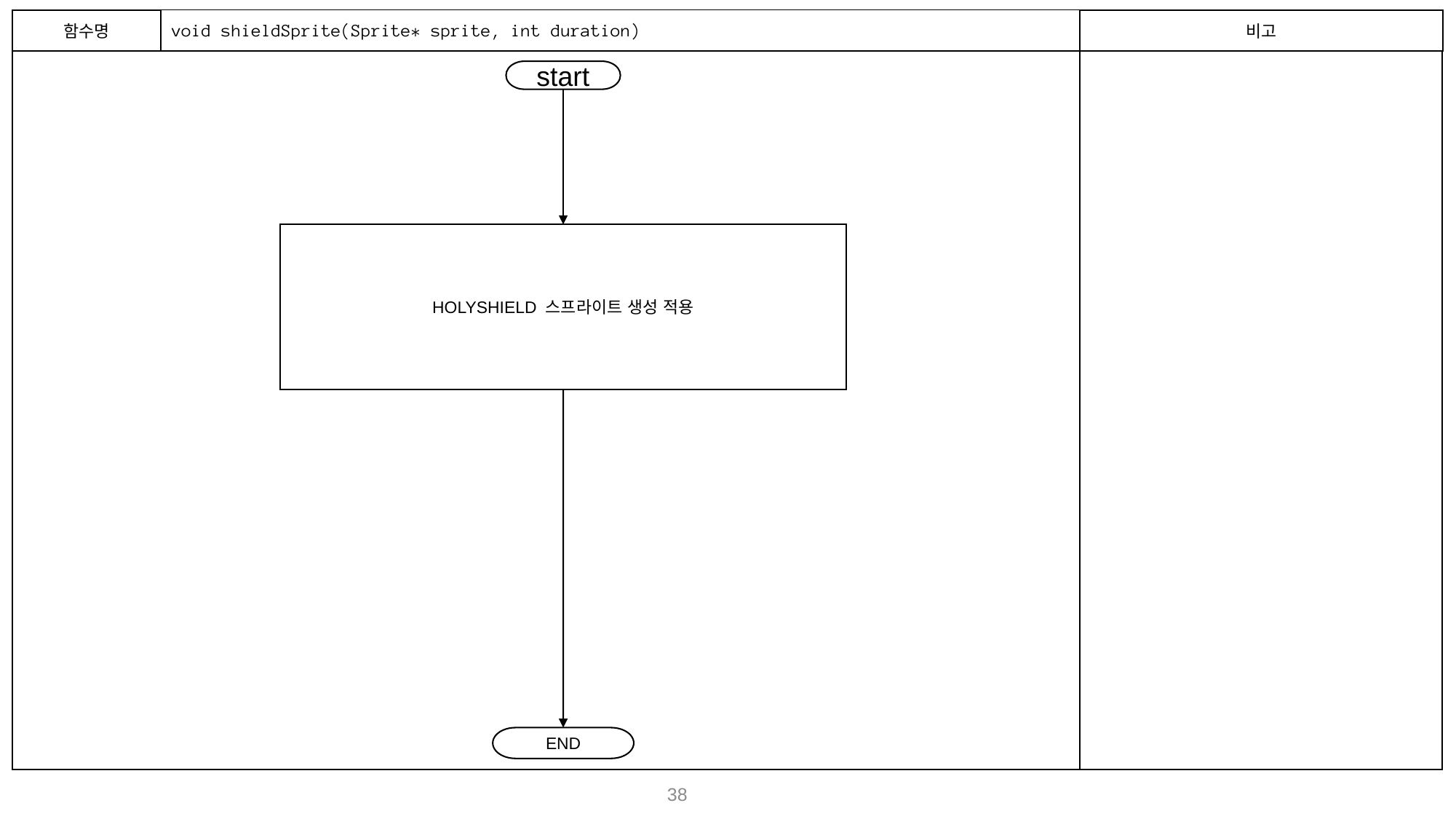

함수명
# void shieldSprite(Sprite* sprite, int duration)
비고

start
HOLYSHIELD 스프라이트 생성 적용
END
38